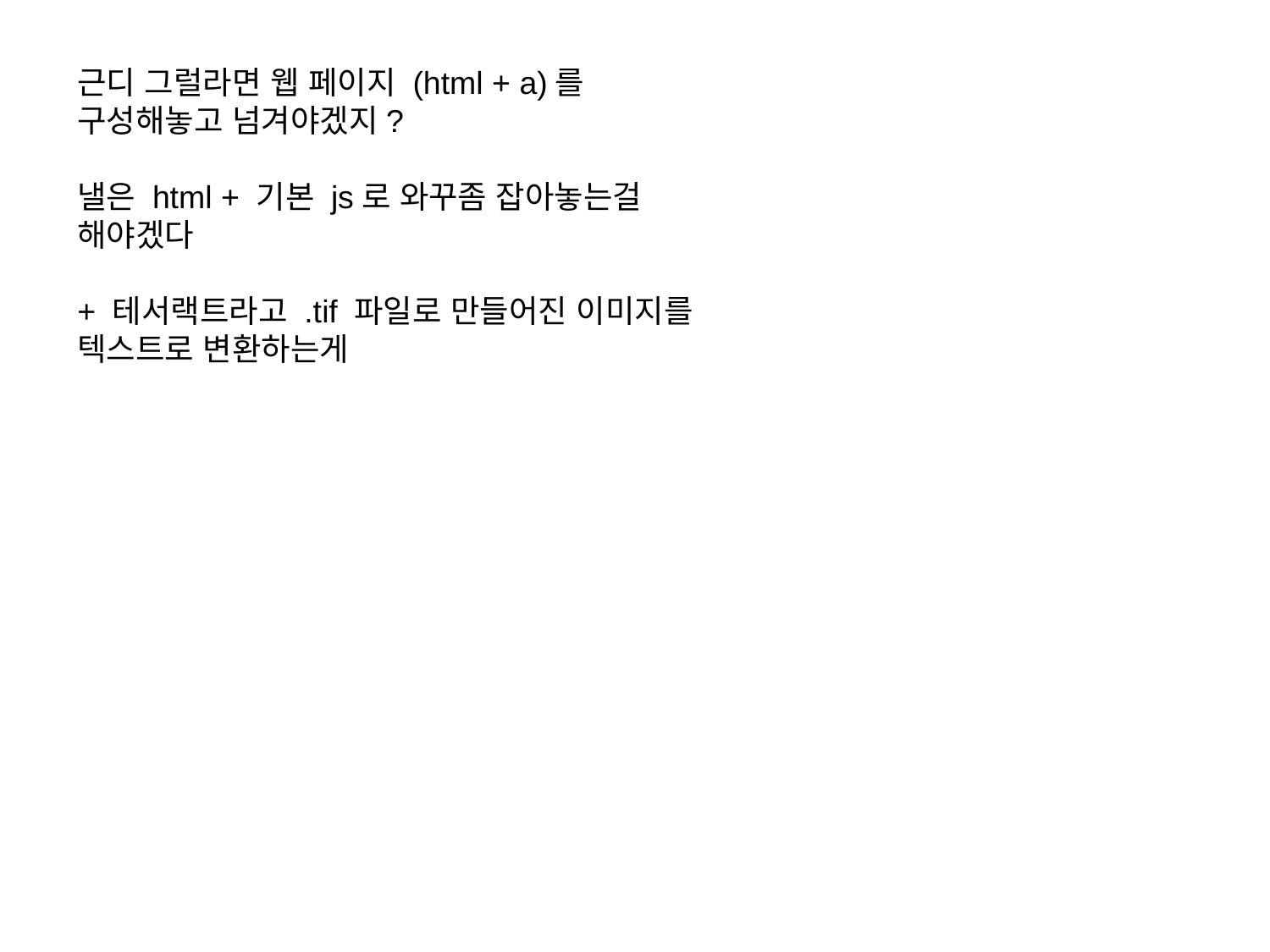

근디 그럴라면 웹 페이지 (html + a)를 구성해놓고 넘겨야겠지?

낼은 html + 기본 js로 와꾸좀 잡아놓는걸 해야겠다

+ 테서랙트라고 .tif 파일로 만들어진 이미지를 텍스트로 변환하는게